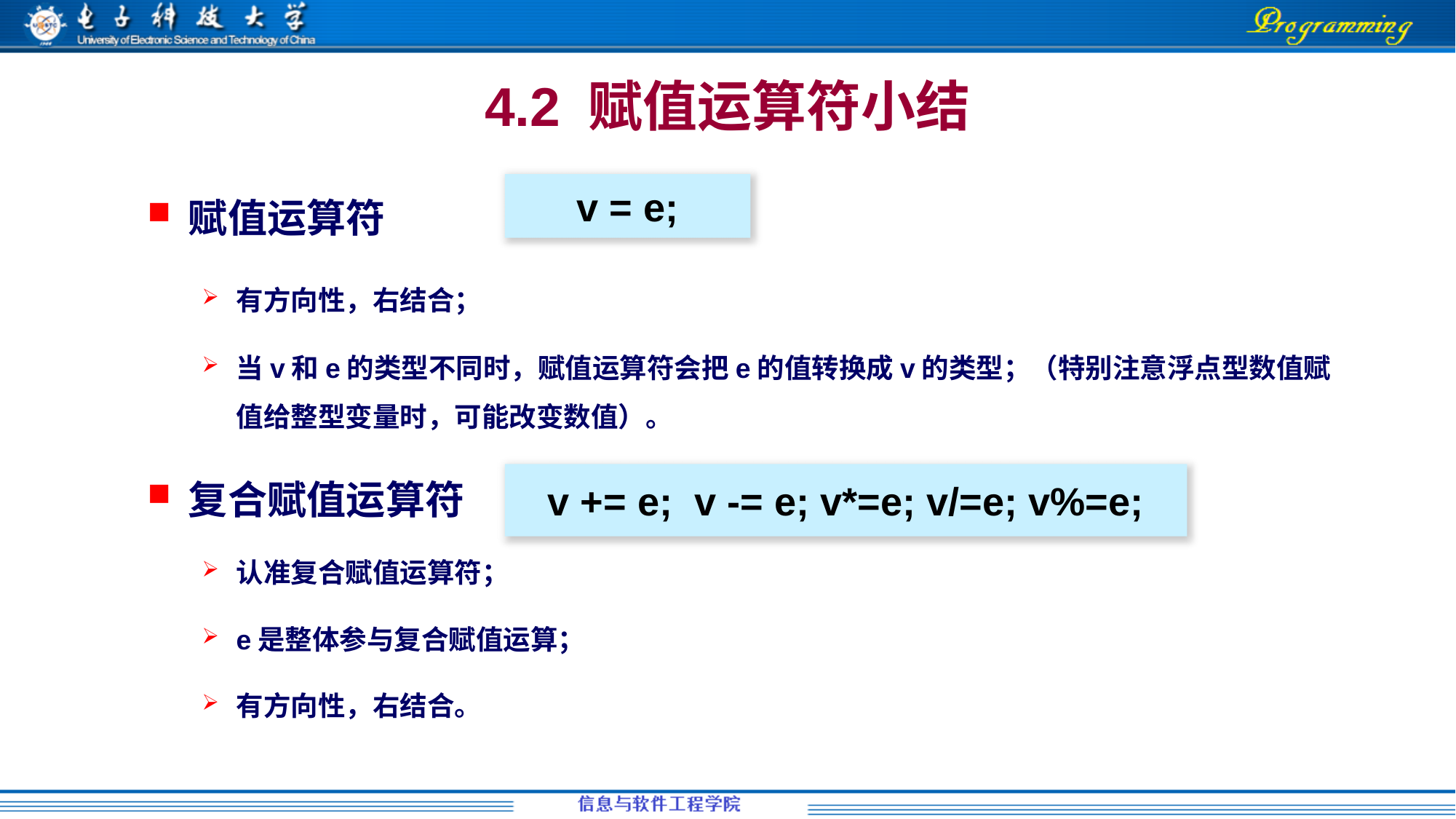

4.2 赋值运算符小结
赋值运算符
有方向性，右结合；
当v和e的类型不同时，赋值运算符会把e的值转换成v的类型；（特别注意浮点型数值赋值给整型变量时，可能改变数值）。
复合赋值运算符
认准复合赋值运算符；
e是整体参与复合赋值运算；
有方向性，右结合。
v = e;
v += e;  v -= e; v*=e; v/=e; v%=e;